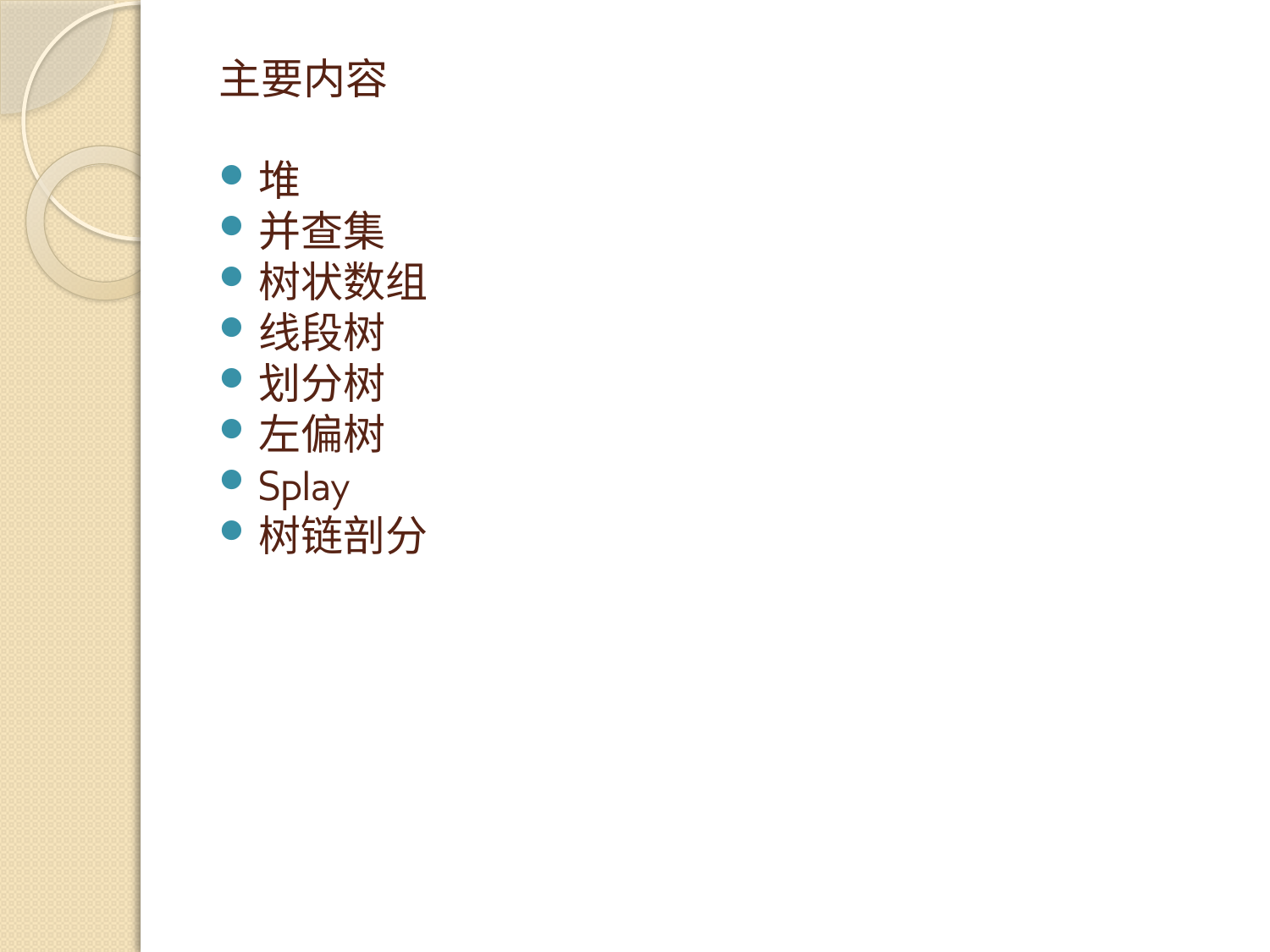

主要内容

堆
并查集
树状数组
线段树
划分树
左偏树
Splay
树链剖分